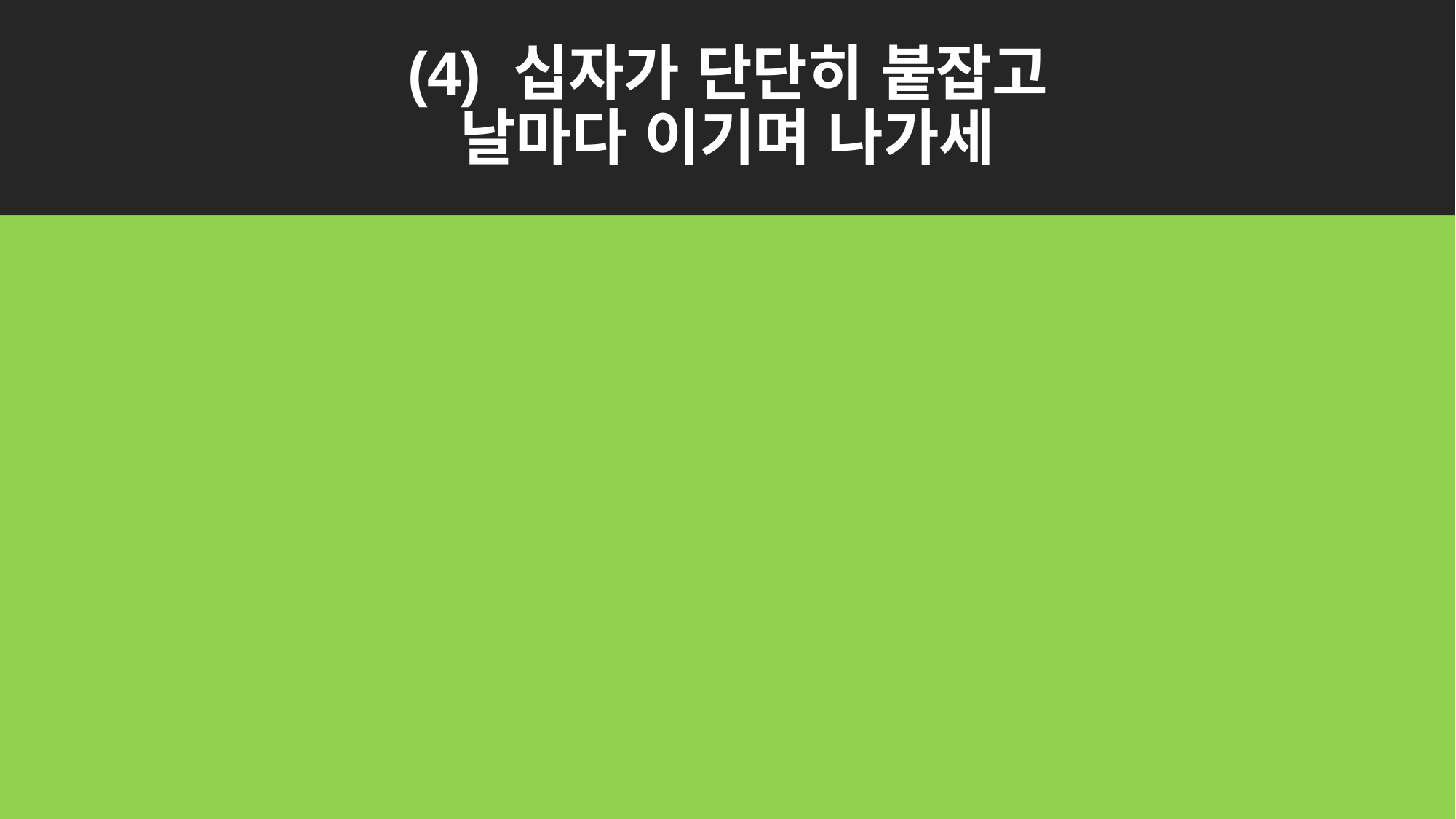

# (4) 십자가 단단히 붙잡고 날마다 이기며 나가세